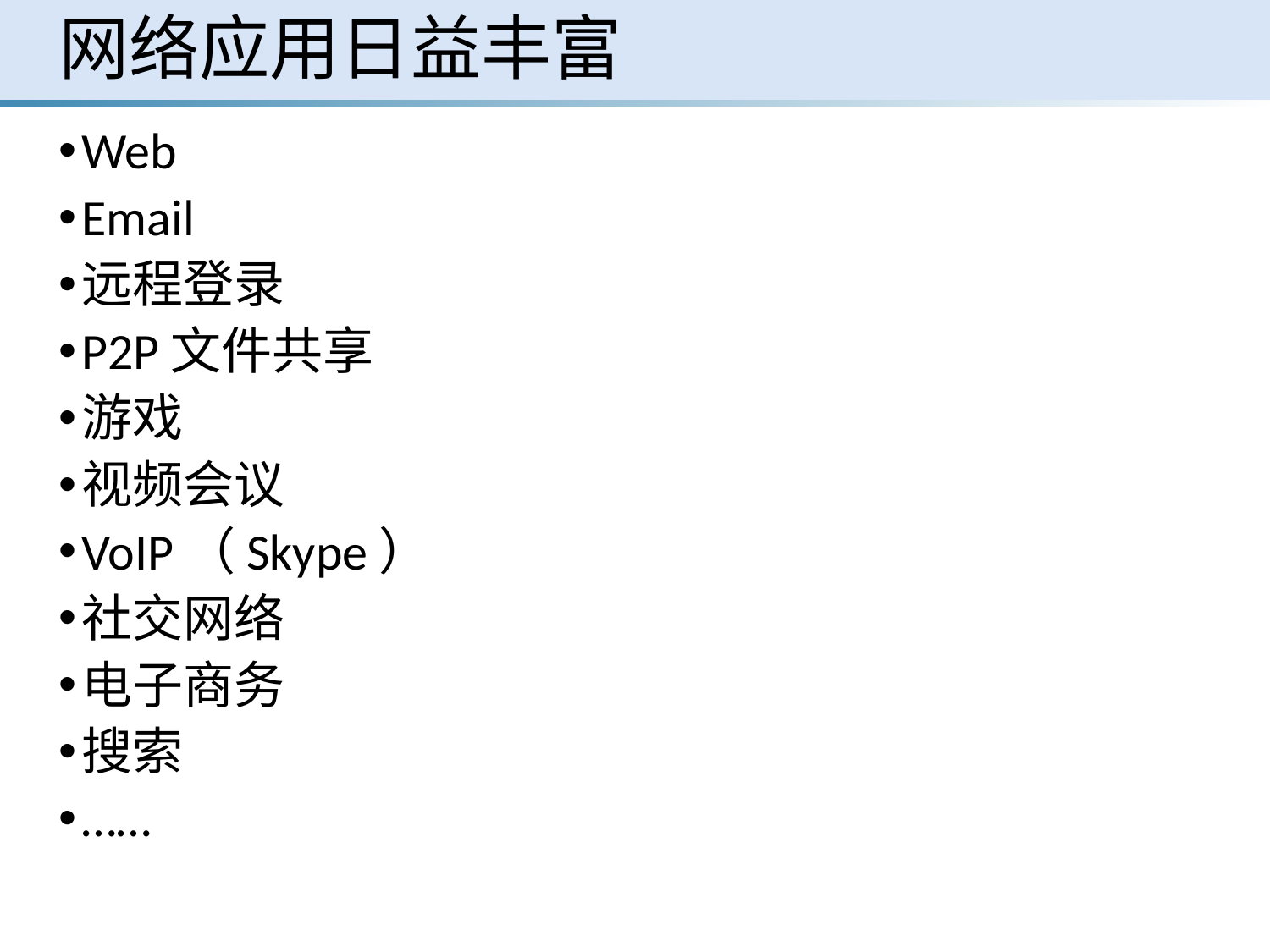

# 网络应用日益丰富
Web
Email
远程登录
P2P文件共享
游戏
视频会议
VoIP（Skype）
社交网络
电子商务
搜索
……